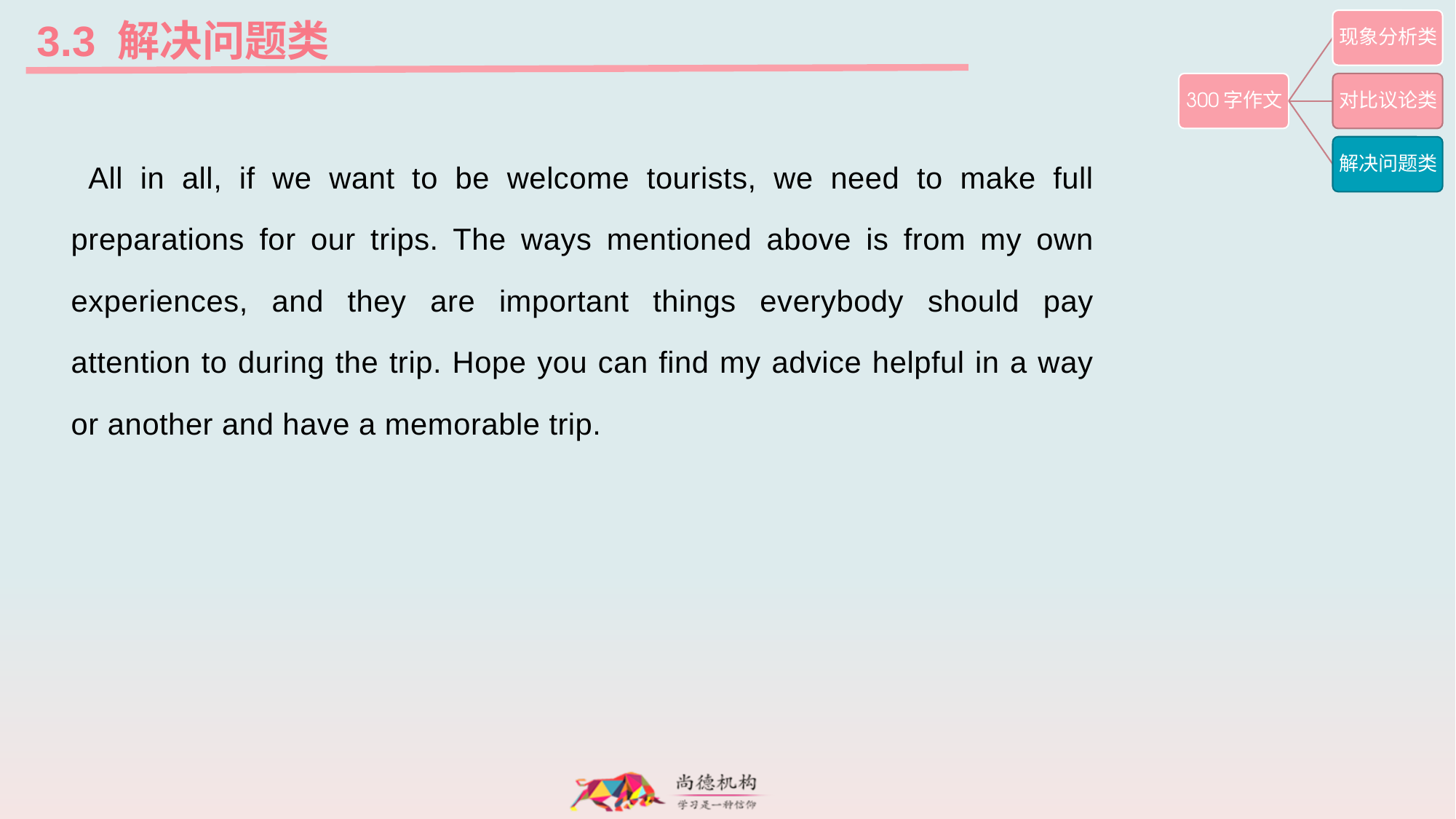

3.3 解决问题类
300字作文

现象分析类

对比议论类

解决问题类
 All in all, if we want to be welcome tourists, we need to make full preparations for our trips. The ways mentioned above is from my own experiences, and they are important things everybody should pay attention to during the trip. Hope you can find my advice helpful in a way or another and have a memorable trip.